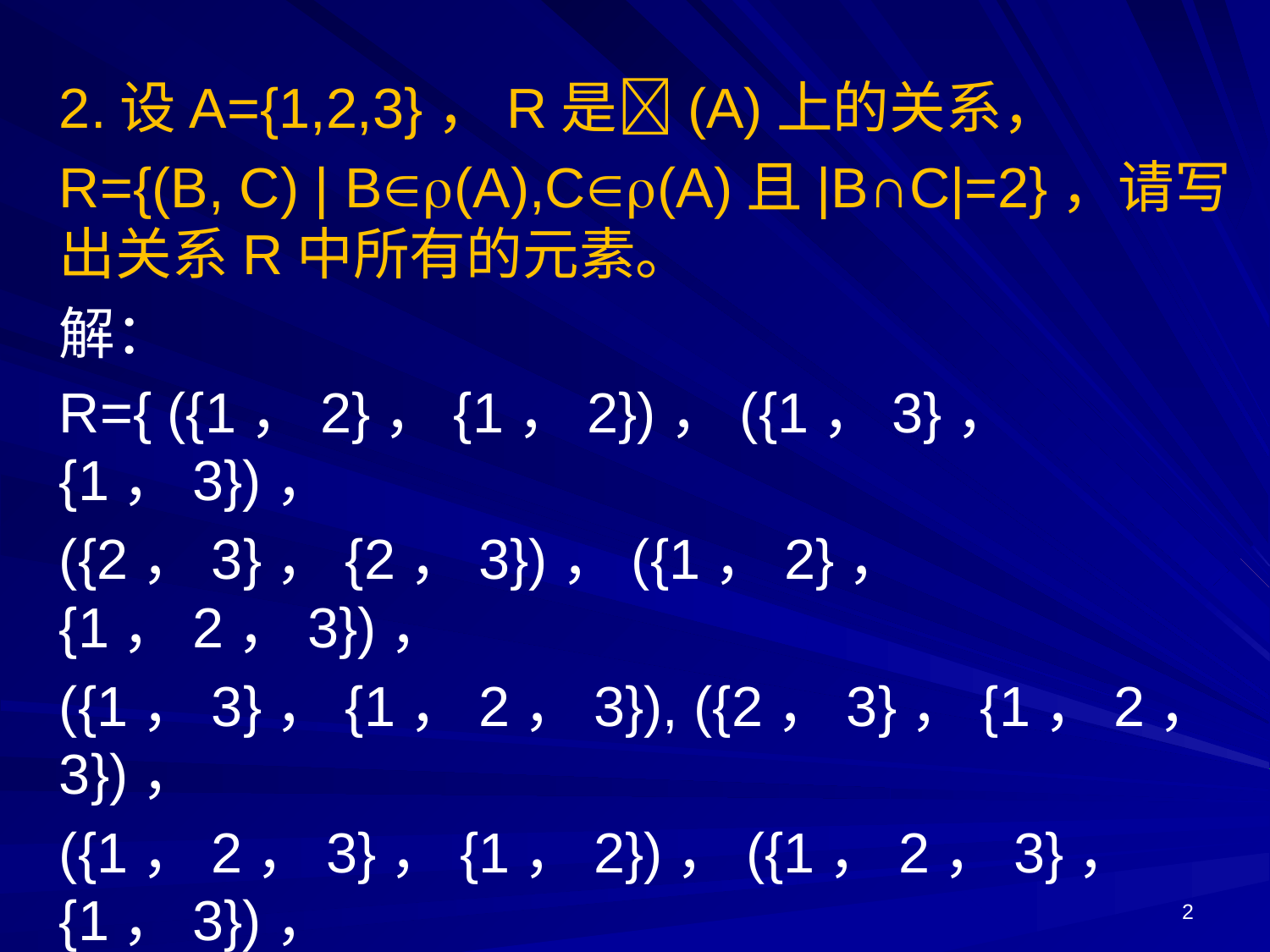

2.设A={1,2,3}，R是ρ(A)上的关系，
R={(B, C) | B∈ρ(A),C∈ρ(A)且|B∩C|=2}，请写出关系R中所有的元素。
解：
R={ ({1，2}，{1，2})，({1，3}，{1，3})，
({2，3}，{2，3})，({1，2}，{1，2，3})，
({1，3}，{1，2，3}), ({2，3}，{1，2，3})，
({1，2，3}，{1，2})，({1，2，3}，{1，3})，
({1，2，3}，{2，3}) }。

2